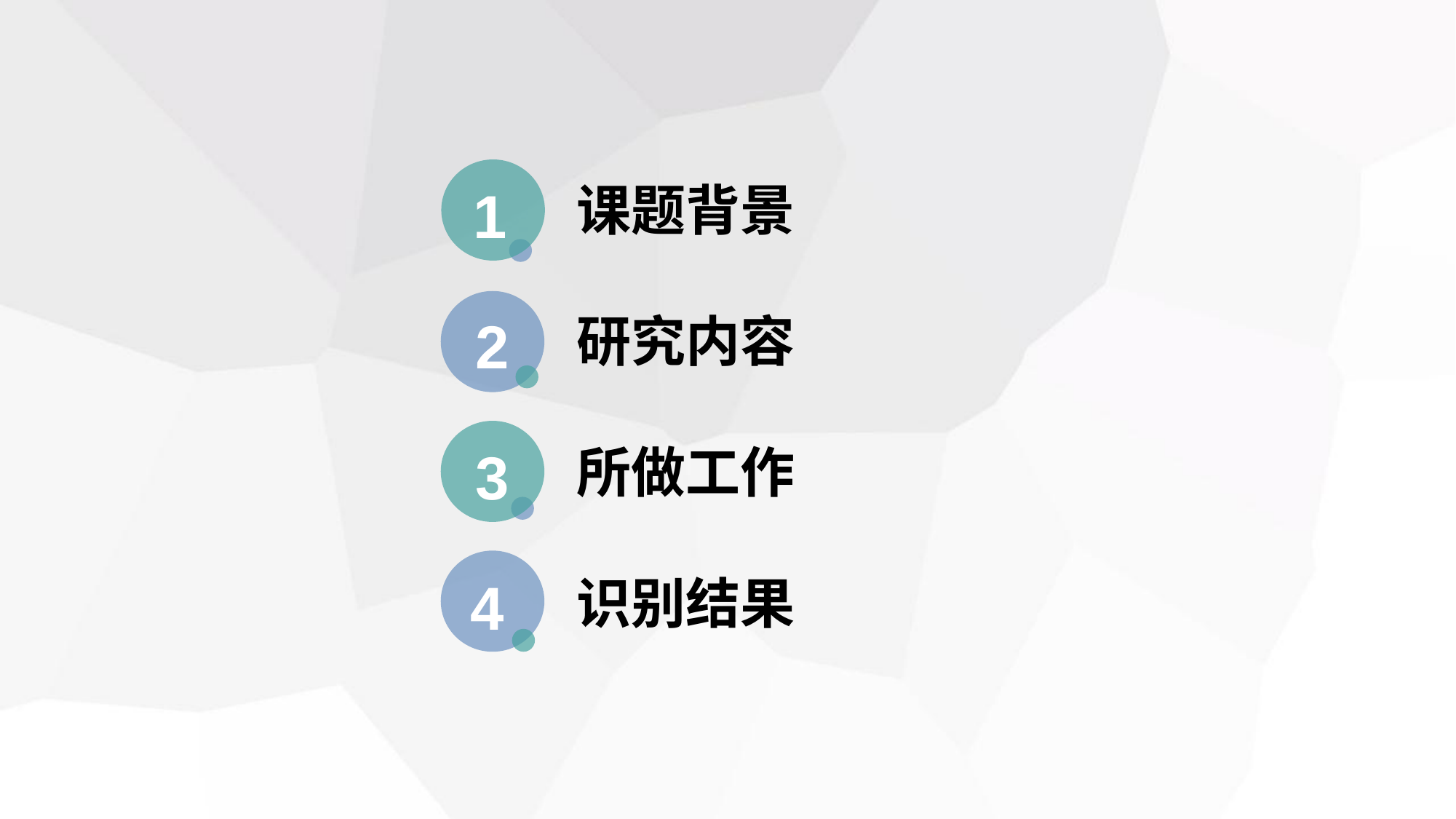

课题背景

研究内容

所做工作

识别结果
1

2

3

4